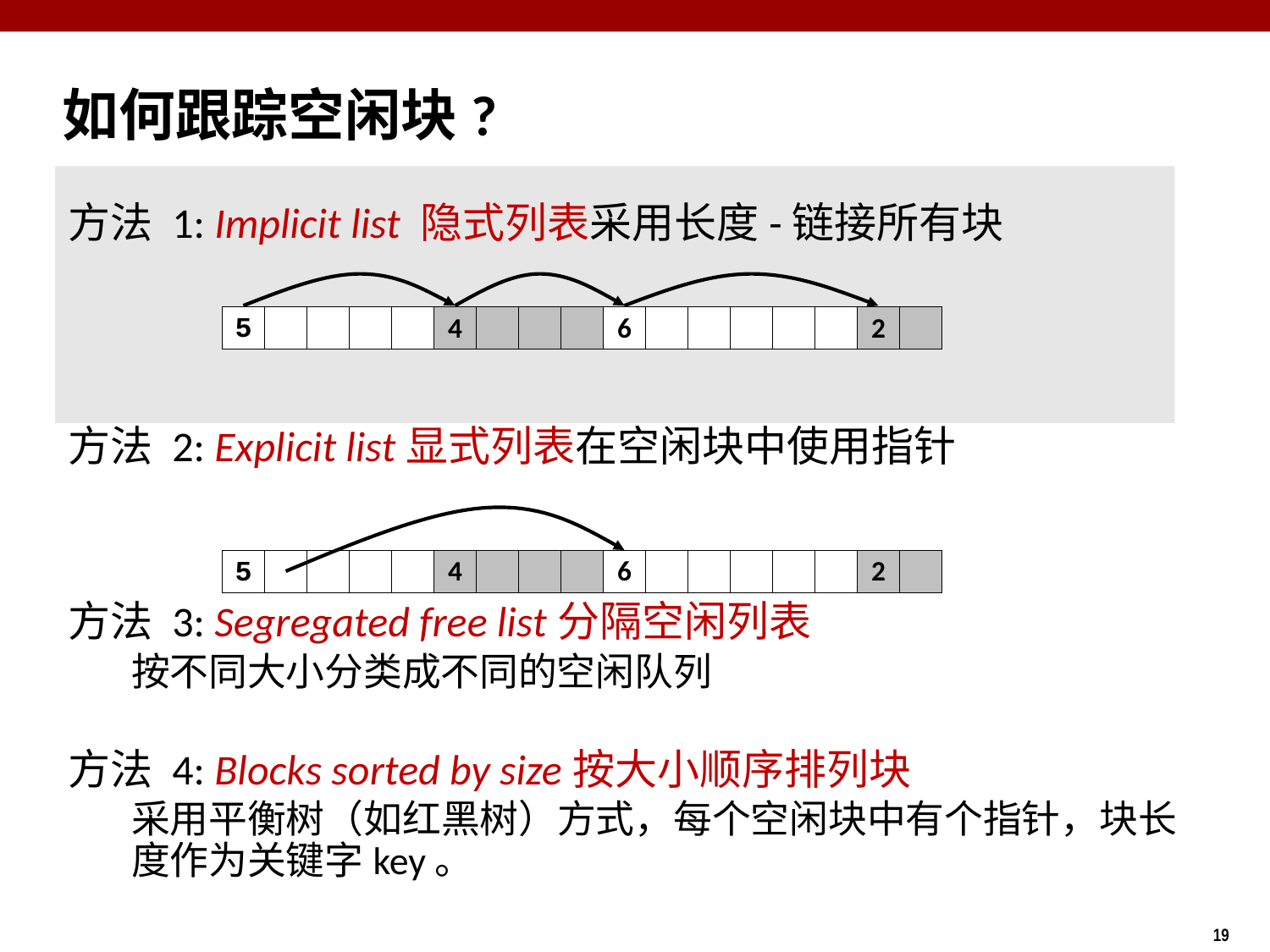

# 如何跟踪空闲块?

方法 1: Implicit list 隐式列表采用长度-链接所有块

方法 2: Explicit list显式列表在空闲块中使用指针

方法 3: Segregated free list分隔空闲列表
按不同大小分类成不同的空闲队列

方法 4: Blocks sorted by size按大小顺序排列块
采用平衡树（如红黑树）方式，每个空闲块中有个指针，块长度作为关键字key。

5

4

6

2

5

4

6

2